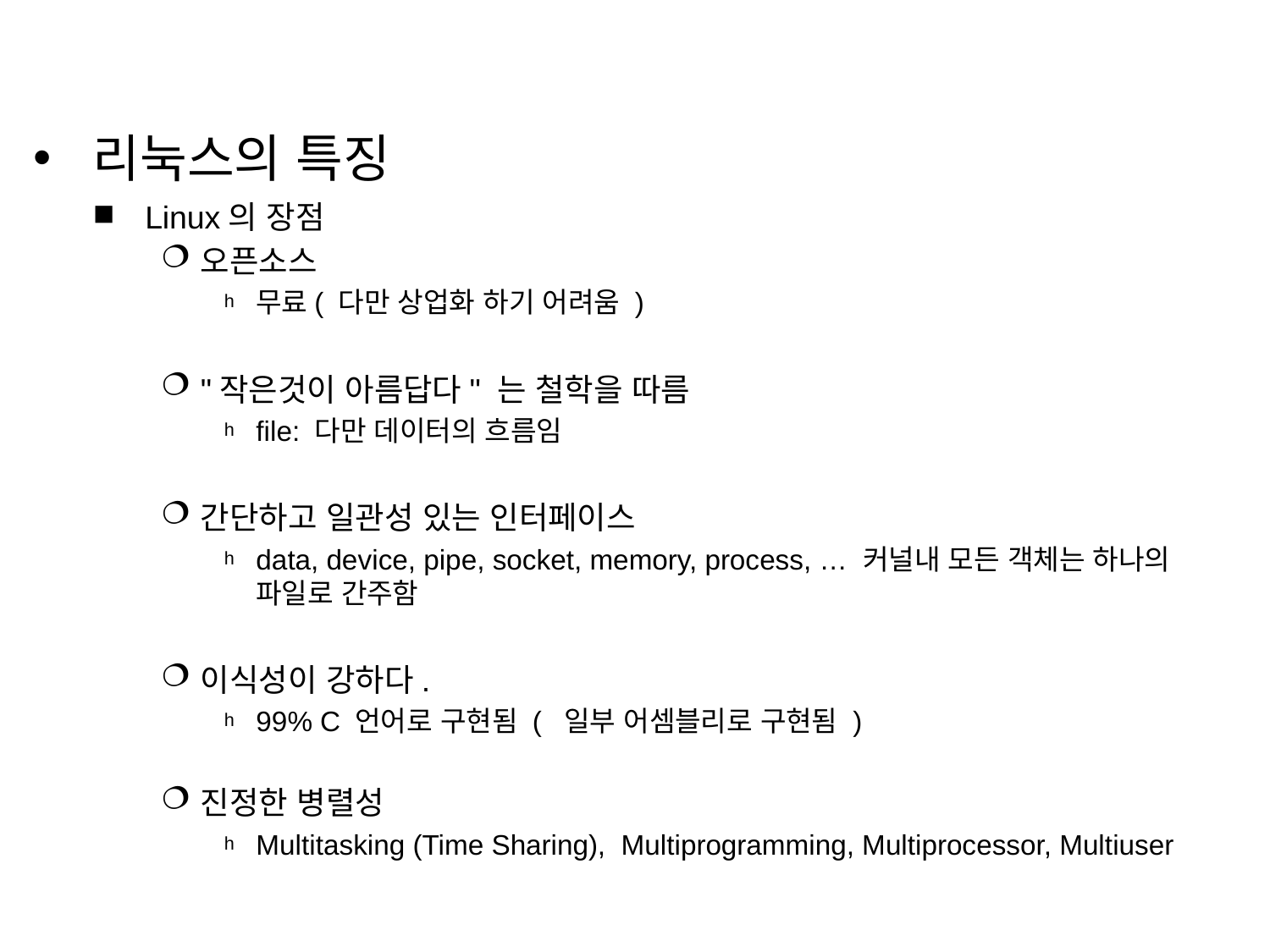

리눅스의 특징
Linux의 장점
오픈소스
무료( 다만 상업화 하기 어려움 )

"작은것이 아름답다" 는 철학을 따름
file: 다만 데이터의 흐름임

간단하고 일관성 있는 인터페이스
data, device, pipe, socket, memory, process, … 커널내 모든 객체는 하나의 파일로 간주함

이식성이 강하다.
99% C 언어로 구현됨 (  일부 어셈블리로 구현됨 )

진정한 병렬성
Multitasking (Time Sharing),  Multiprogramming, Multiprocessor, Multiuser